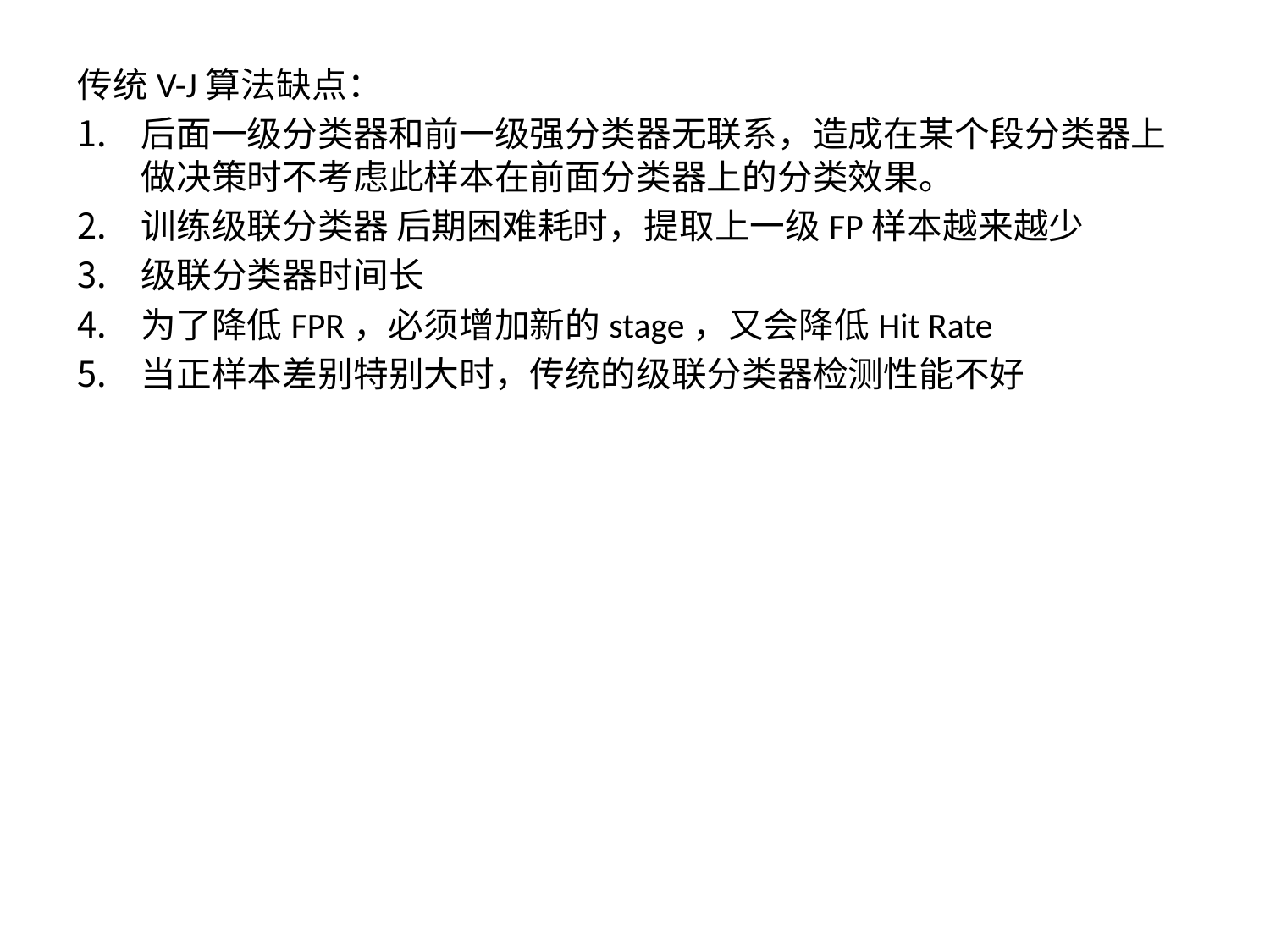

传统V-J算法缺点：
后面一级分类器和前一级强分类器无联系，造成在某个段分类器上做决策时不考虑此样本在前面分类器上的分类效果。
训练级联分类器 后期困难耗时，提取上一级FP样本越来越少
级联分类器时间长
为了降低FPR，必须增加新的stage，又会降低Hit Rate
当正样本差别特别大时，传统的级联分类器检测性能不好